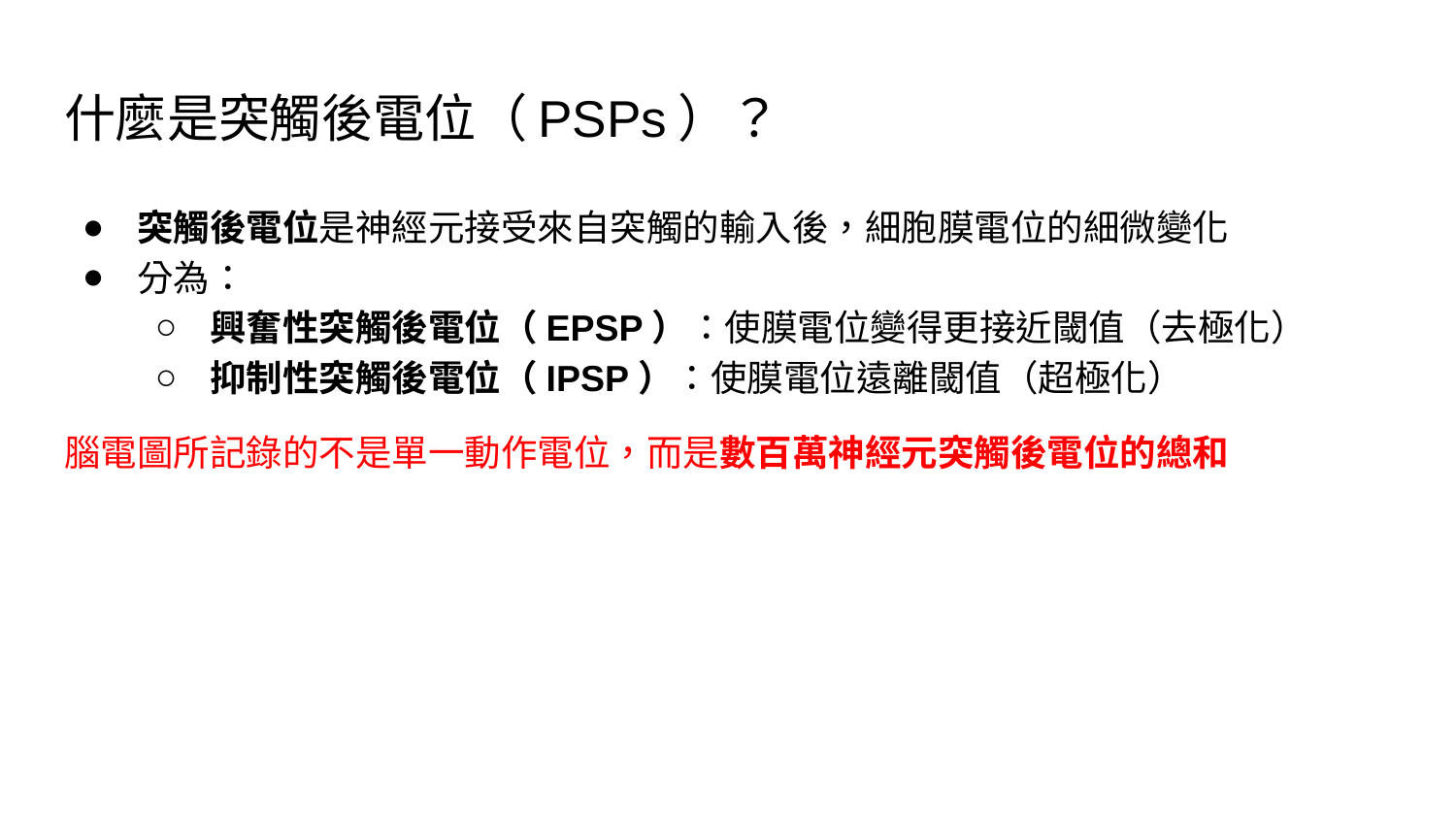

# 什麼是突觸後電位（PSPs）？
突觸後電位是神經元接受來自突觸的輸入後，細胞膜電位的細微變化
分為：
興奮性突觸後電位（EPSP）：使膜電位變得更接近閾值（去極化）
抑制性突觸後電位（IPSP）：使膜電位遠離閾值（超極化）
腦電圖所記錄的不是單一動作電位，而是數百萬神經元突觸後電位的總和